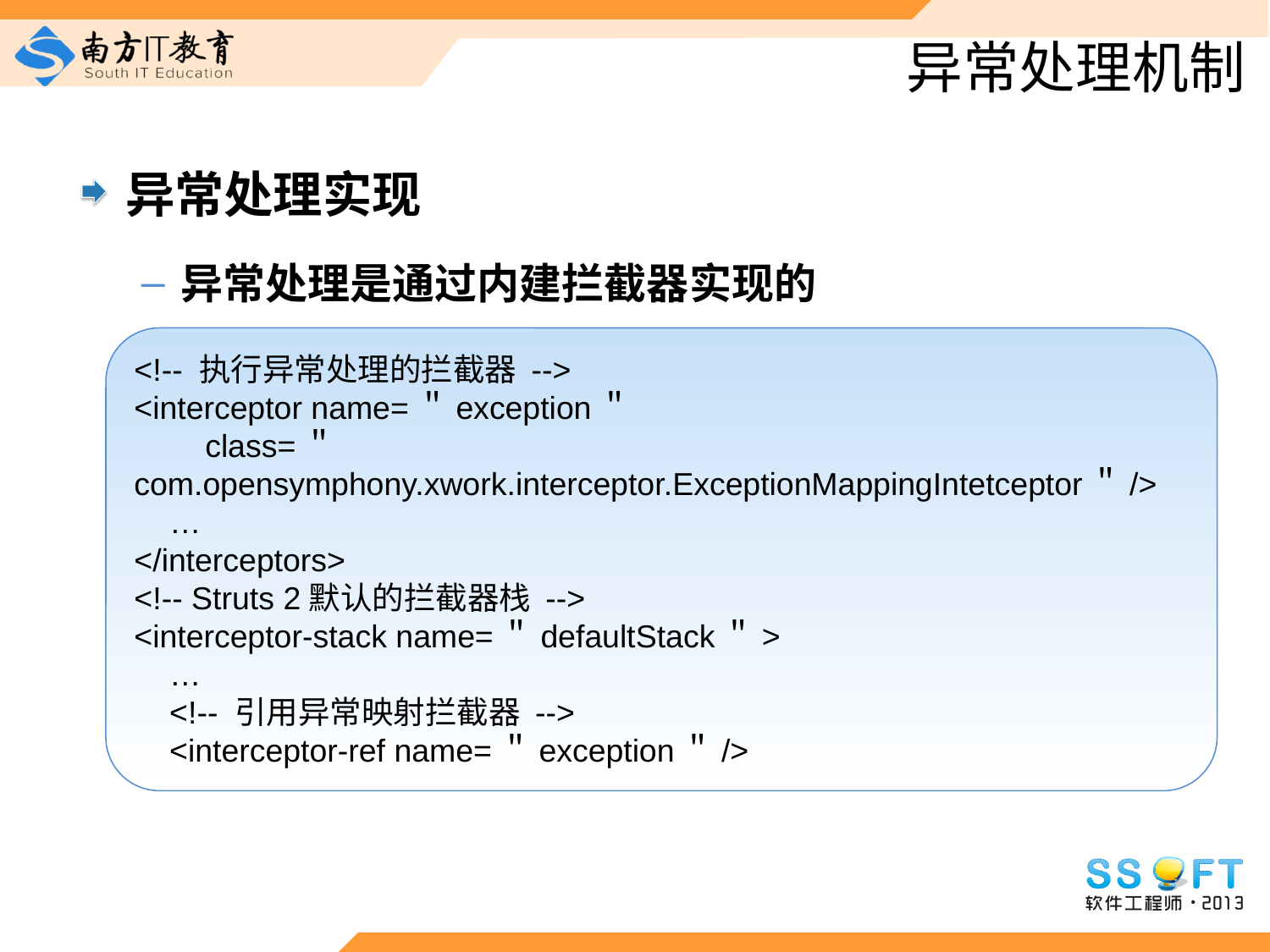

# 异常处理机制
异常处理实现
异常处理是通过内建拦截器实现的

<!-- 执行异常处理的拦截器 -->
<interceptor name=＂exception＂
        class=＂com.opensymphony.xwork.interceptor.ExceptionMappingIntetceptor＂/>
    …
</interceptors>
<!-- Struts 2默认的拦截器栈 -->
<interceptor-stack name=＂defaultStack＂>
    …
    <!-- 引用异常映射拦截器 -->
    <interceptor-ref name=＂exception＂/>